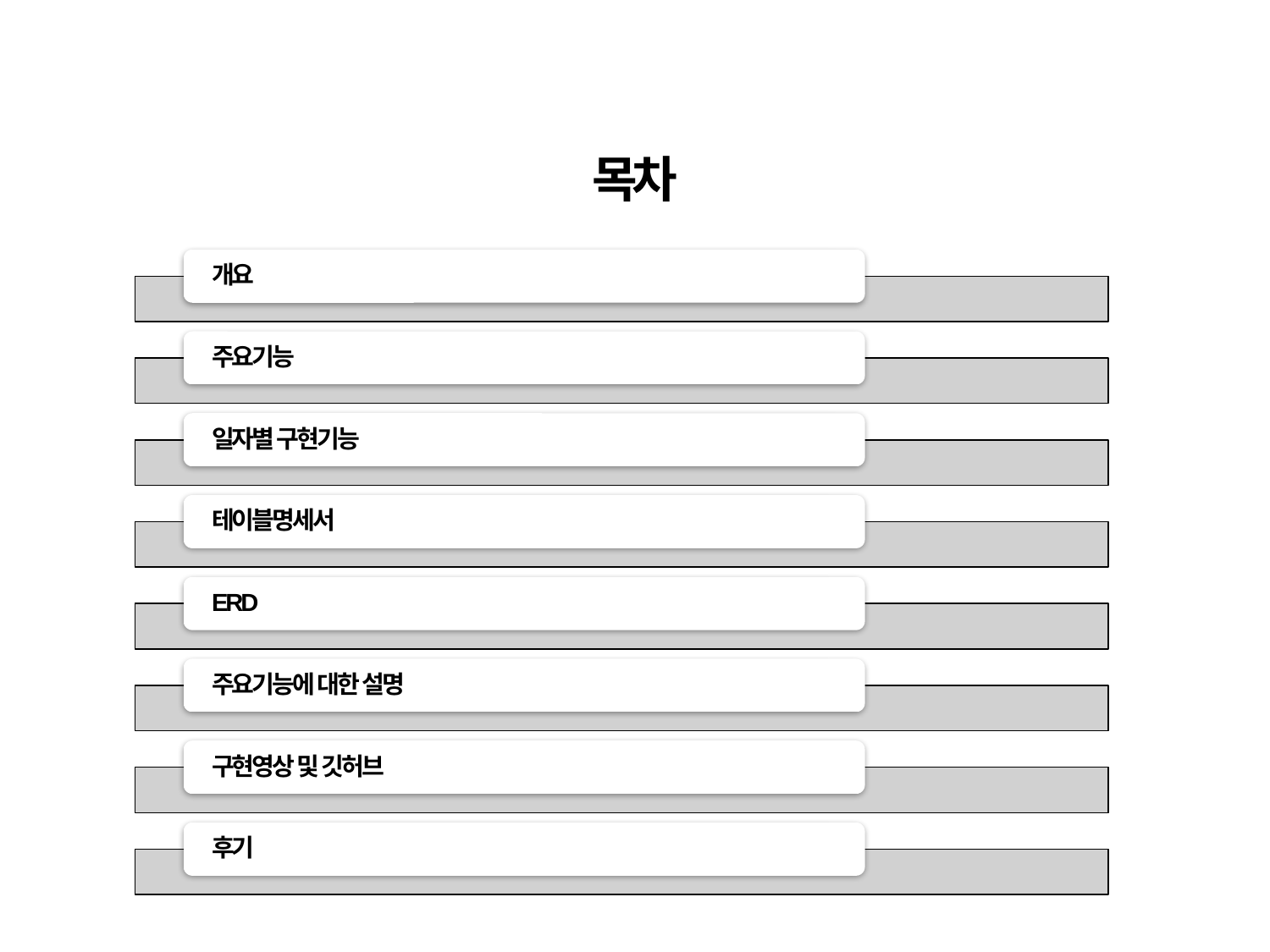

목차
개요
주요기능
일자별 구현기능
테이블명세서
ERD
주요기능에 대한 설명
구현영상 및 깃허브
후기